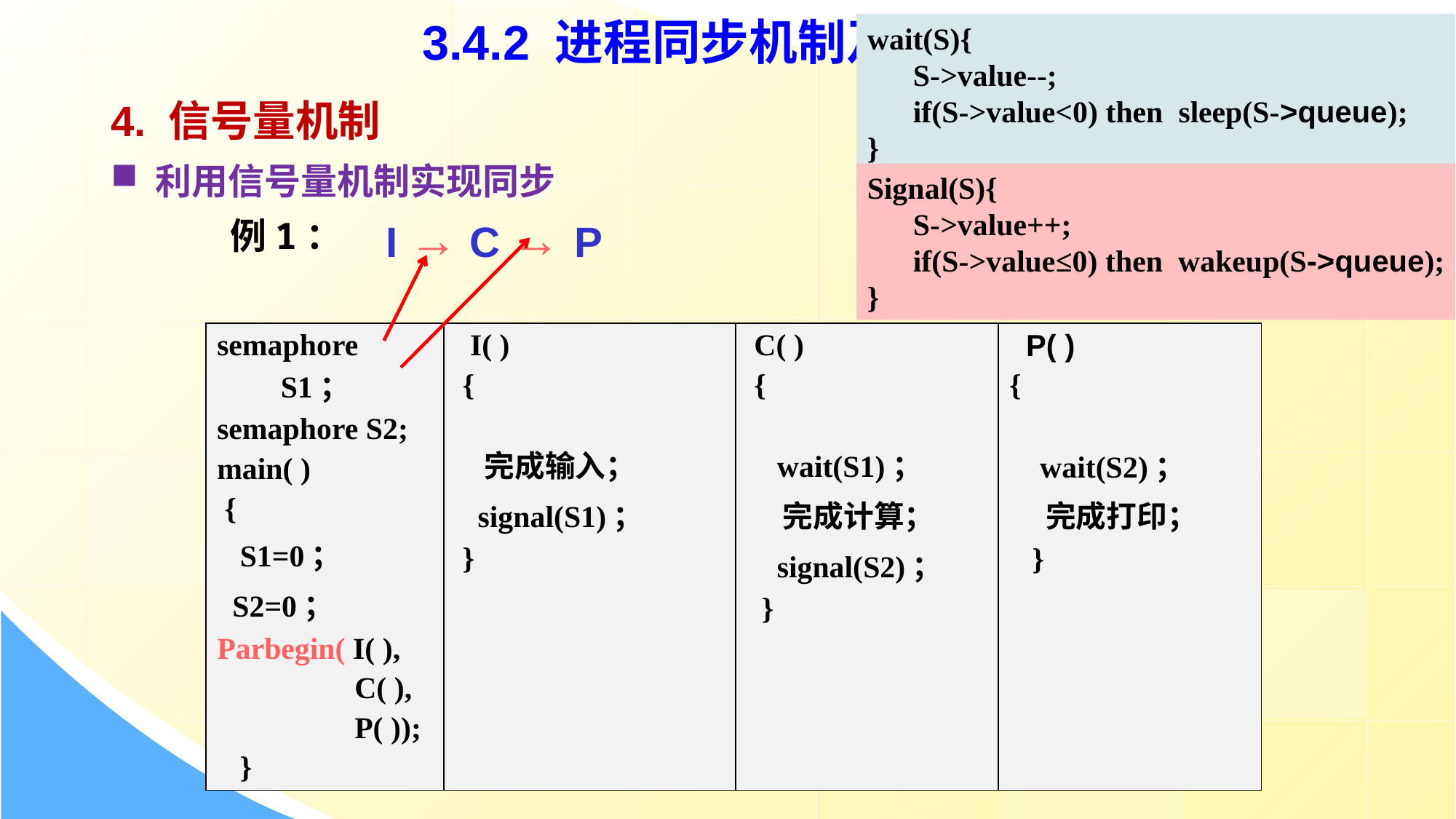

3.4.2 进程同步机制及应用
wait(S){
      S->value--;
      if(S->value<0) then  sleep(S->queue);
}
4. 信号量机制
 利用信号量机制实现同步
Signal(S){
      S->value++;
      if(S->value≤0) then  wakeup(S->queue);
}
I → C → P
   例1：

| semaphore S1； semaphore S2; main( ) { S1=0； S2=0； Parbegin( I( ), C( ), P( )); } | I( ) { 完成输入； signal(S1)； } | C( ) { wait(S1)； 完成计算； signal(S2)； } | P( ) { wait(S2)； 完成打印； } |
| --- | --- | --- | --- |